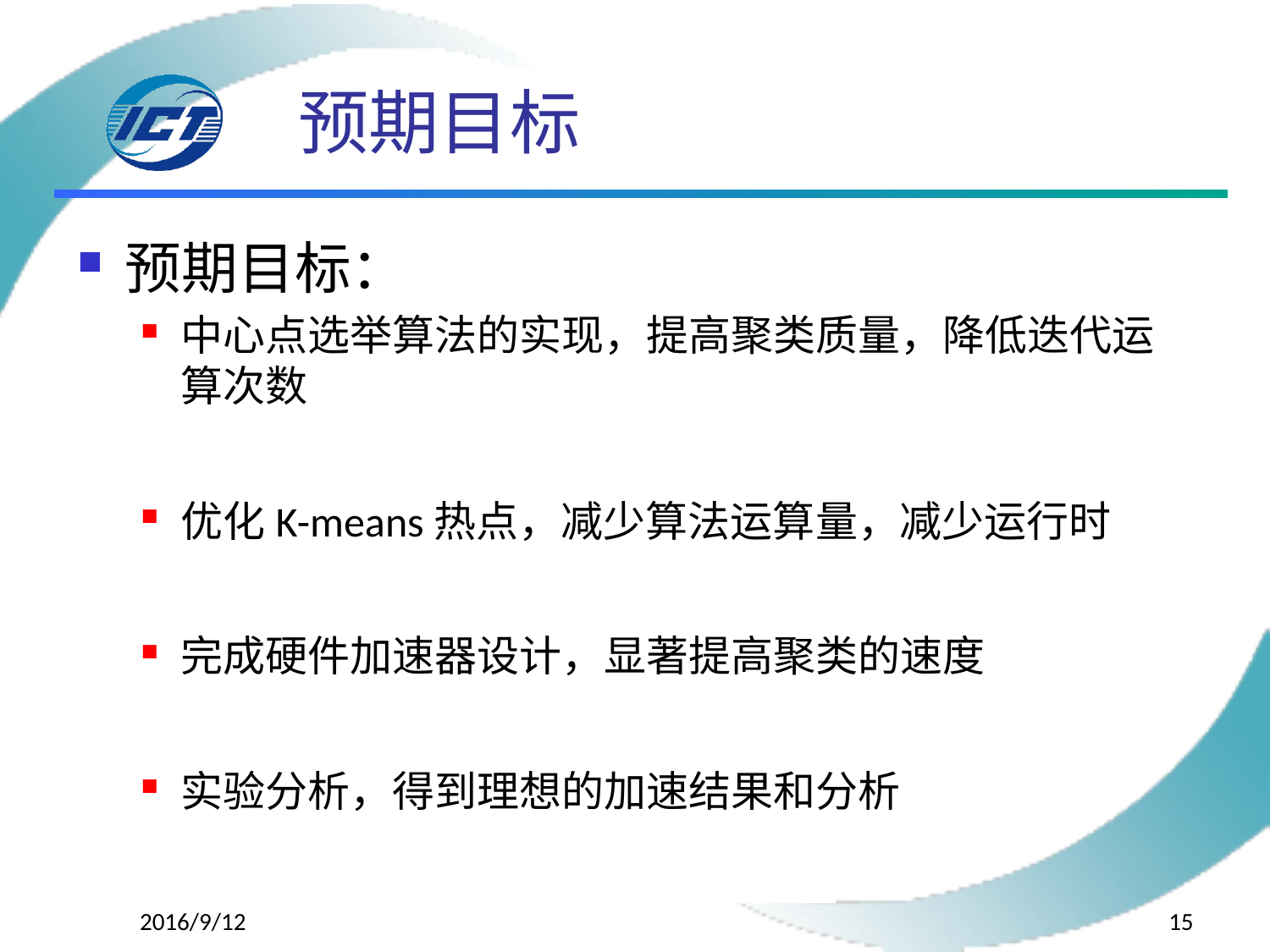

# 预期目标
预期目标：
中心点选举算法的实现，提高聚类质量，降低迭代运算次数

优化K-means热点，减少算法运算量，减少运行时

完成硬件加速器设计，显著提高聚类的速度

实验分析，得到理想的加速结果和分析

2016/9/12
15